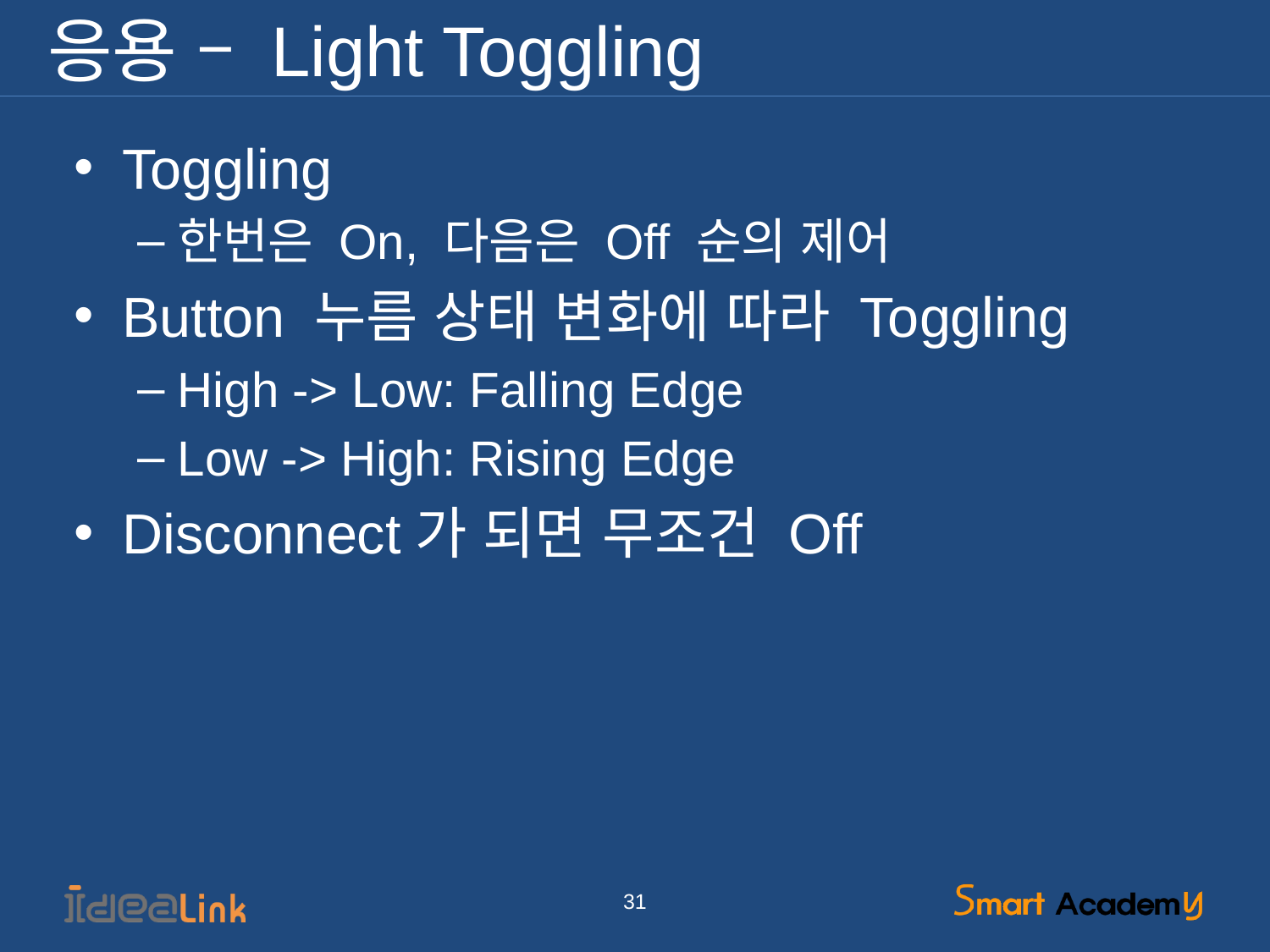

# 응용 – Light Toggling
Toggling
한번은 On, 다음은 Off 순의 제어
Button 누름 상태 변화에 따라 Toggling
High -> Low: Falling Edge
Low -> High: Rising Edge
Disconnect가 되면 무조건 Off
31